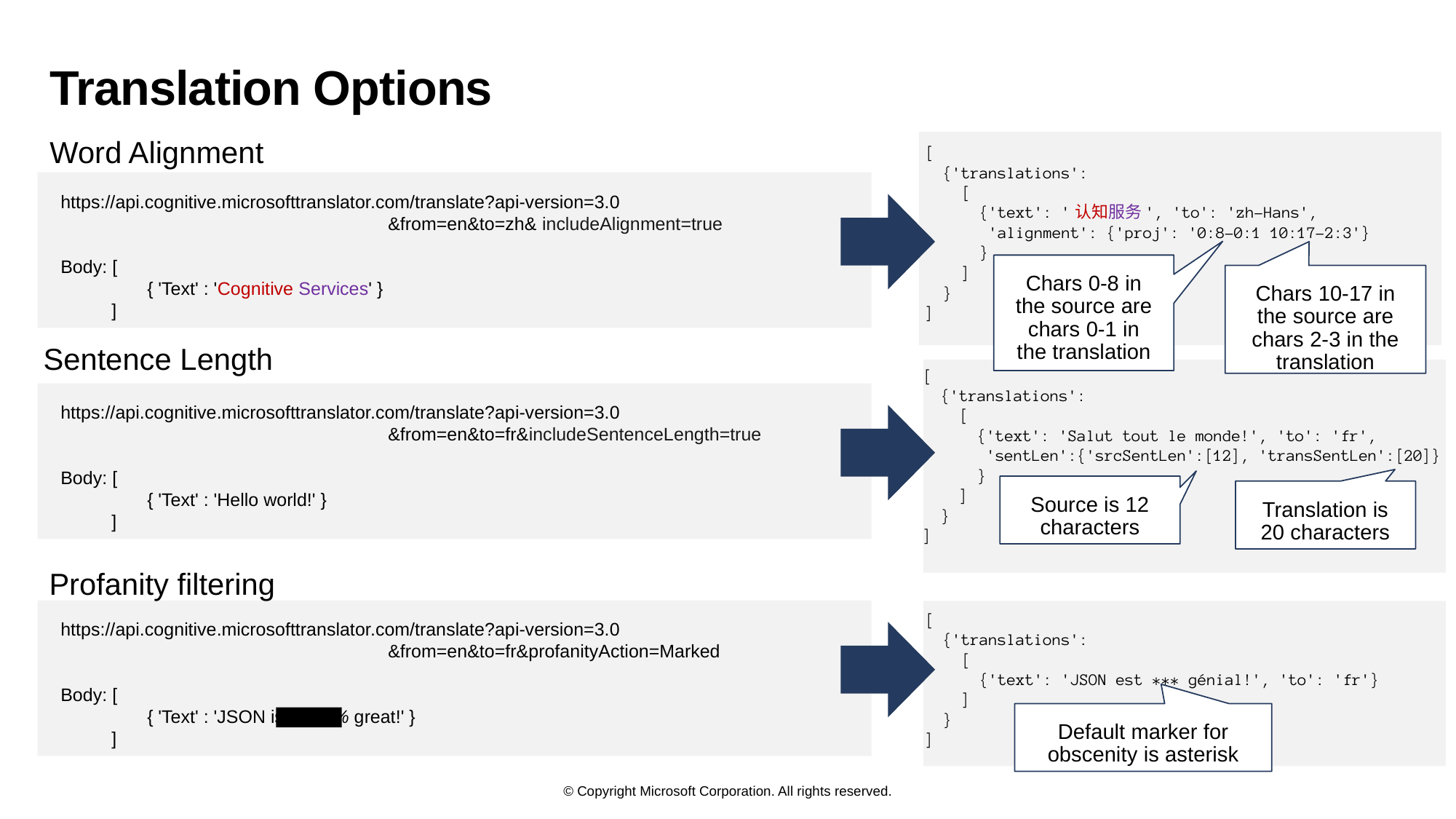

# Translation Options
Word Alignment

[
  {'translations':
    [
      {'text': '认知服务', 'to': 'zh-Hans',
       'alignment': {'proj': '0:8-0:1 10:17-2:3'}
      }
    ]
  }
]

https://api.cognitive.microsofttranslator.com/translate?api-version=3.0
			&from=en&to=zh& includeAlignment=true

Body: [
                 { 'Text' : 'Cognitive Services' }
          ]

Chars 0-8 in the source are chars 0-1 in the translation
Chars 10-17 in the source are chars 2-3 in the translation
Sentence Length
[
  {'translations':
    [
      {'text': 'Salut tout le monde!', 'to': 'fr',
       'sentLen':{'srcSentLen':[12], 'transSentLen':[20]}
      }
    ]
  }
]

https://api.cognitive.microsofttranslator.com/translate?api-version=3.0
			&from=en&to=fr&includeSentenceLength=true

Body: [
                 { 'Text' : 'Hello world!' }
          ]

Source is 12 characters
Translation is 20 characters
Profanity filtering

[
  {'translations':
    [
      {'text': 'JSON est *** génial!', 'to': 'fr'}
    ]
  }
]
https://api.cognitive.microsofttranslator.com/translate?api-version=3.0
			&from=en&to=fr&profanityAction=Marked

Body: [
                 { 'Text' : 'JSON is &%!$% great!' }
          ]

Default marker for obscenity is asterisk